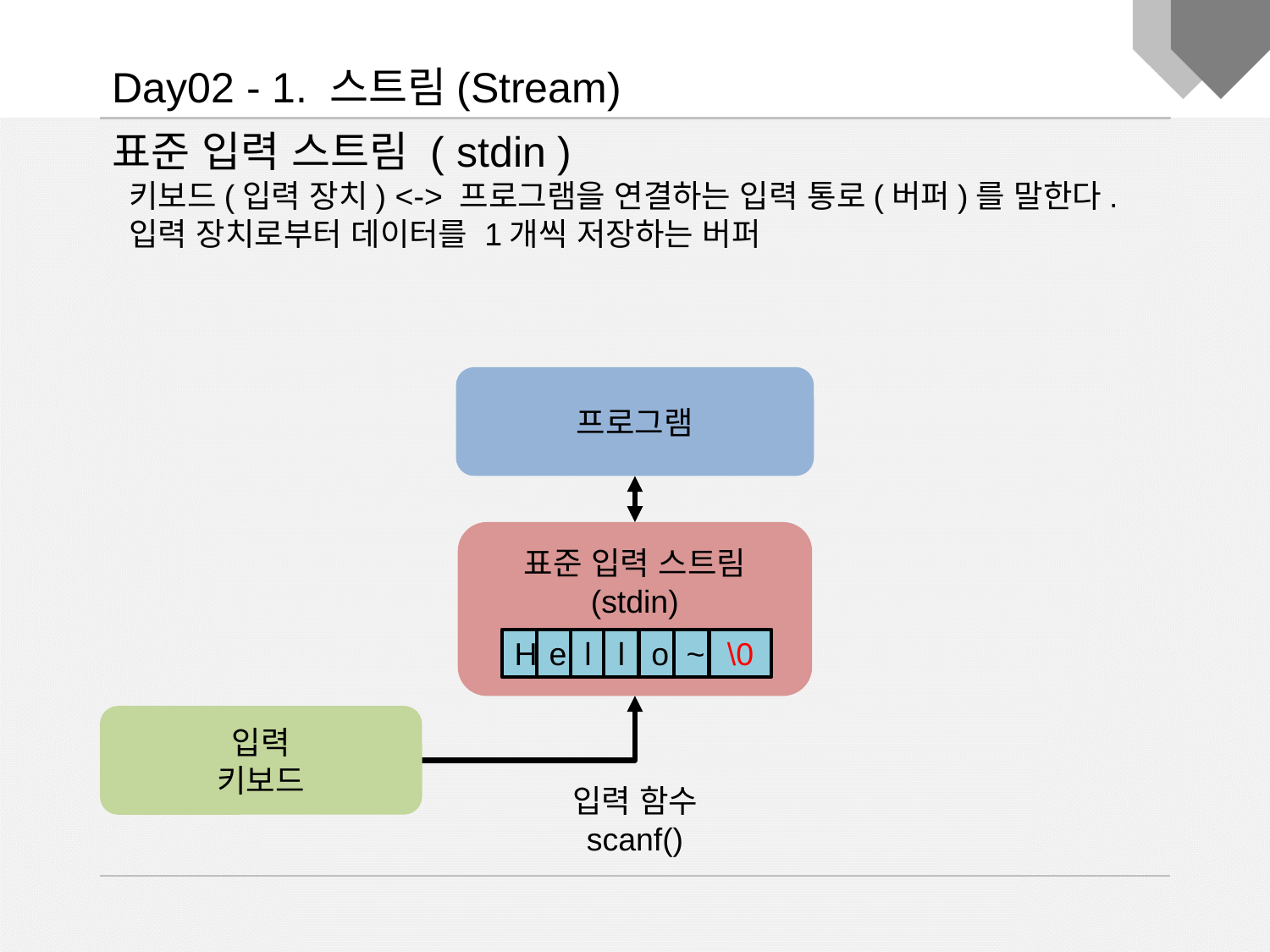

Day02 - 1. 스트림(Stream)
표준 입력 스트림 ( stdin )
 키보드(입력 장치) <-> 프로그램을 연결하는 입력 통로(버퍼)를 말한다.
 입력 장치로부터 데이터를 1개씩 저장하는 버퍼

프로그램
표준 입력 스트림
(stdin)

H
e
l
l
o
~
\0
입력
키보드
입력 함수
scanf()